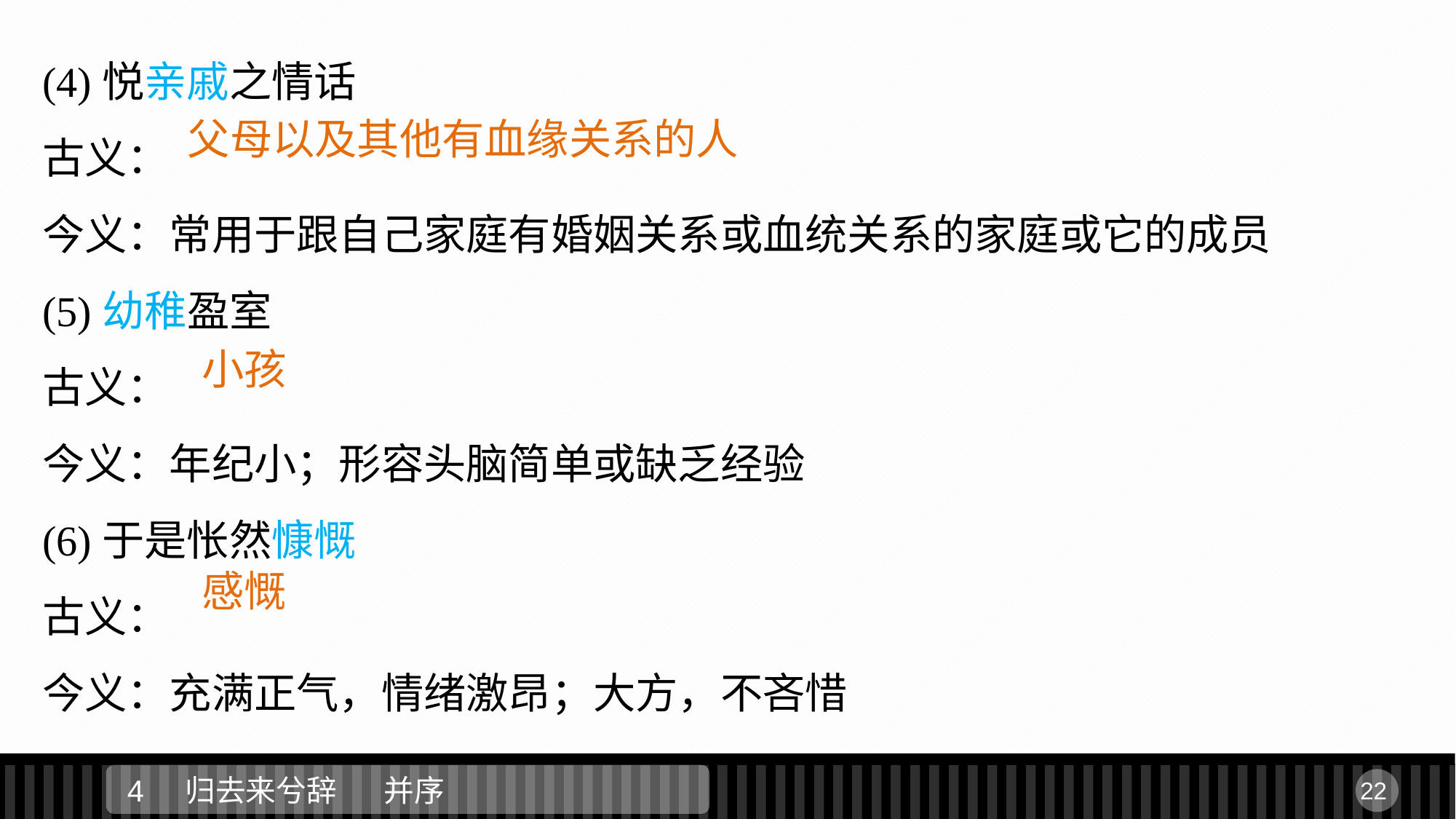

(4)悦亲戚之情话
古义：
今义：常用于跟自己家庭有婚姻关系或血统关系的家庭或它的成员
(5)幼稚盈室
古义：
今义：年纪小；形容头脑简单或缺乏经验
(6)于是怅然慷慨
古义：
今义：充满正气，情绪激昂；大方，不吝惜
父母以及其他有血缘关系的人
小孩

感慨